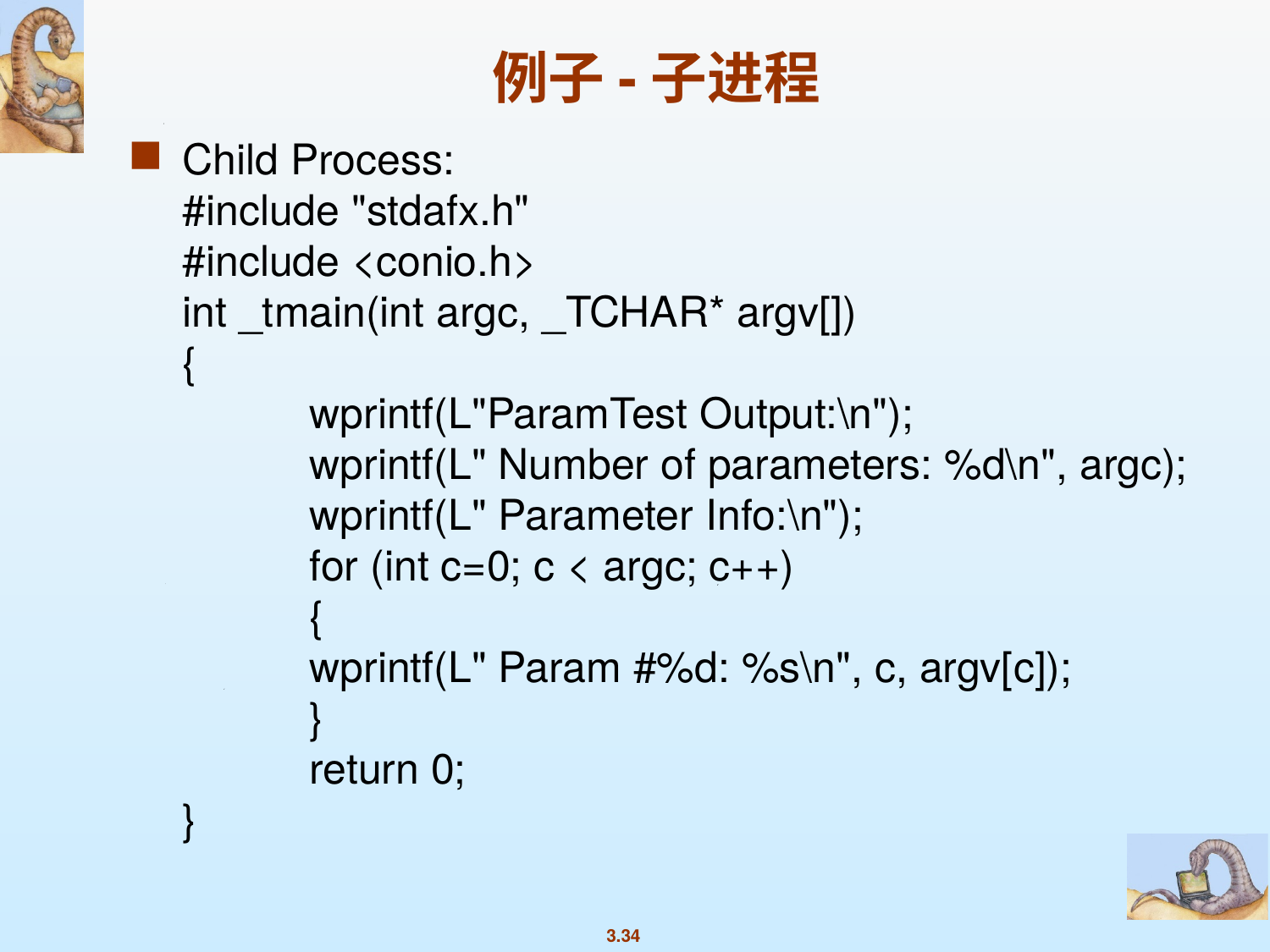

例子-子进程
Child Process:
#include "stdafx.h"
#include <conio.h>
int _tmain(int argc, _TCHAR* argv[])
{
	wprintf(L"ParamTest Output:\n");
	wprintf(L" Number of parameters: %d\n", argc);
	wprintf(L" Parameter Info:\n");
	for (int c=0; c < argc; c++)
	{
	wprintf(L" Param #%d: %s\n", c, argv[c]);
	}
	return 0;
}